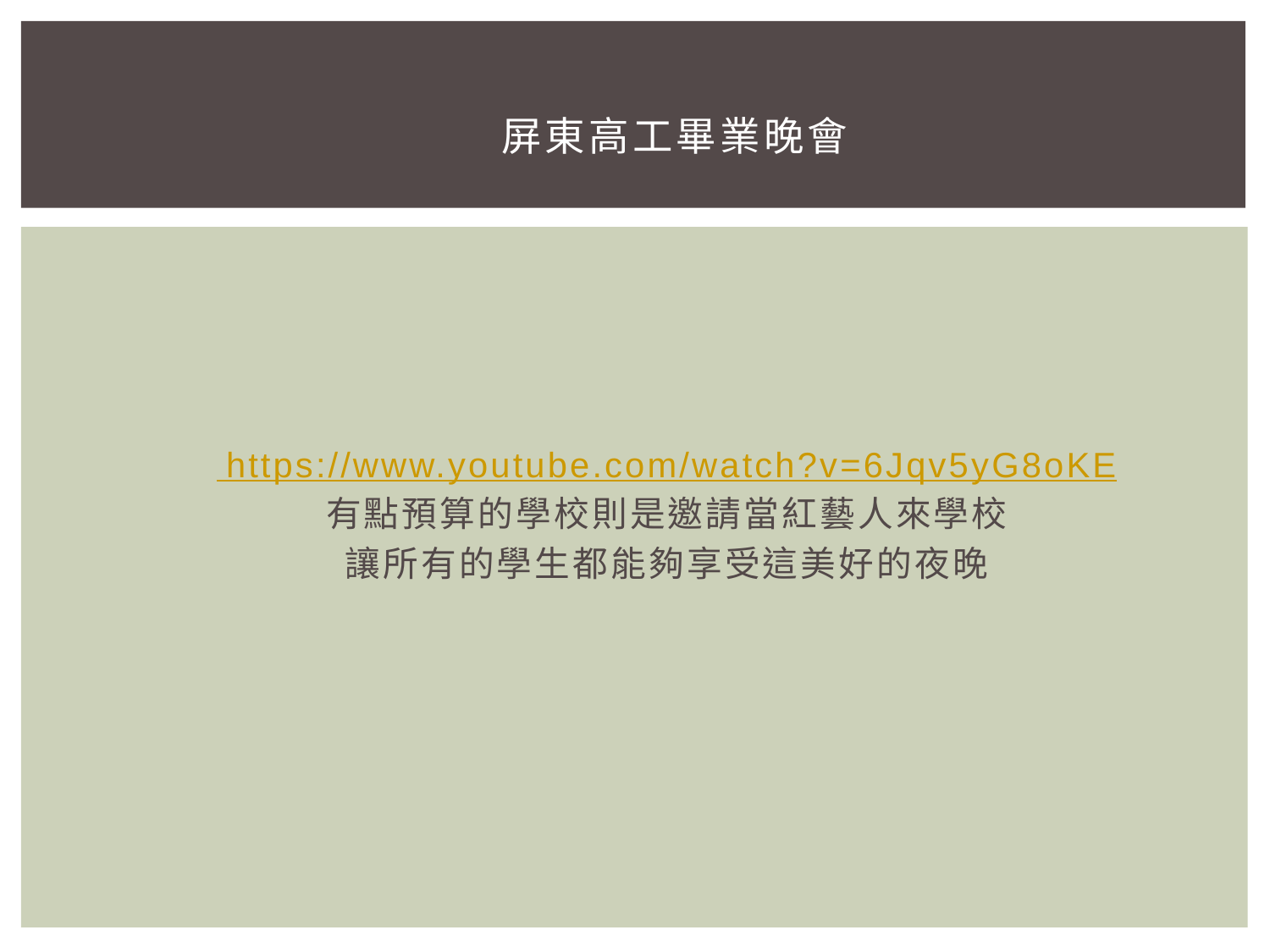

# 屏東高工畢業晚會
 https://www.youtube.com/watch?v=6Jqv5yG8oKE
有點預算的學校則是邀請當紅藝人來學校
讓所有的學生都能夠享受這美好的夜晚